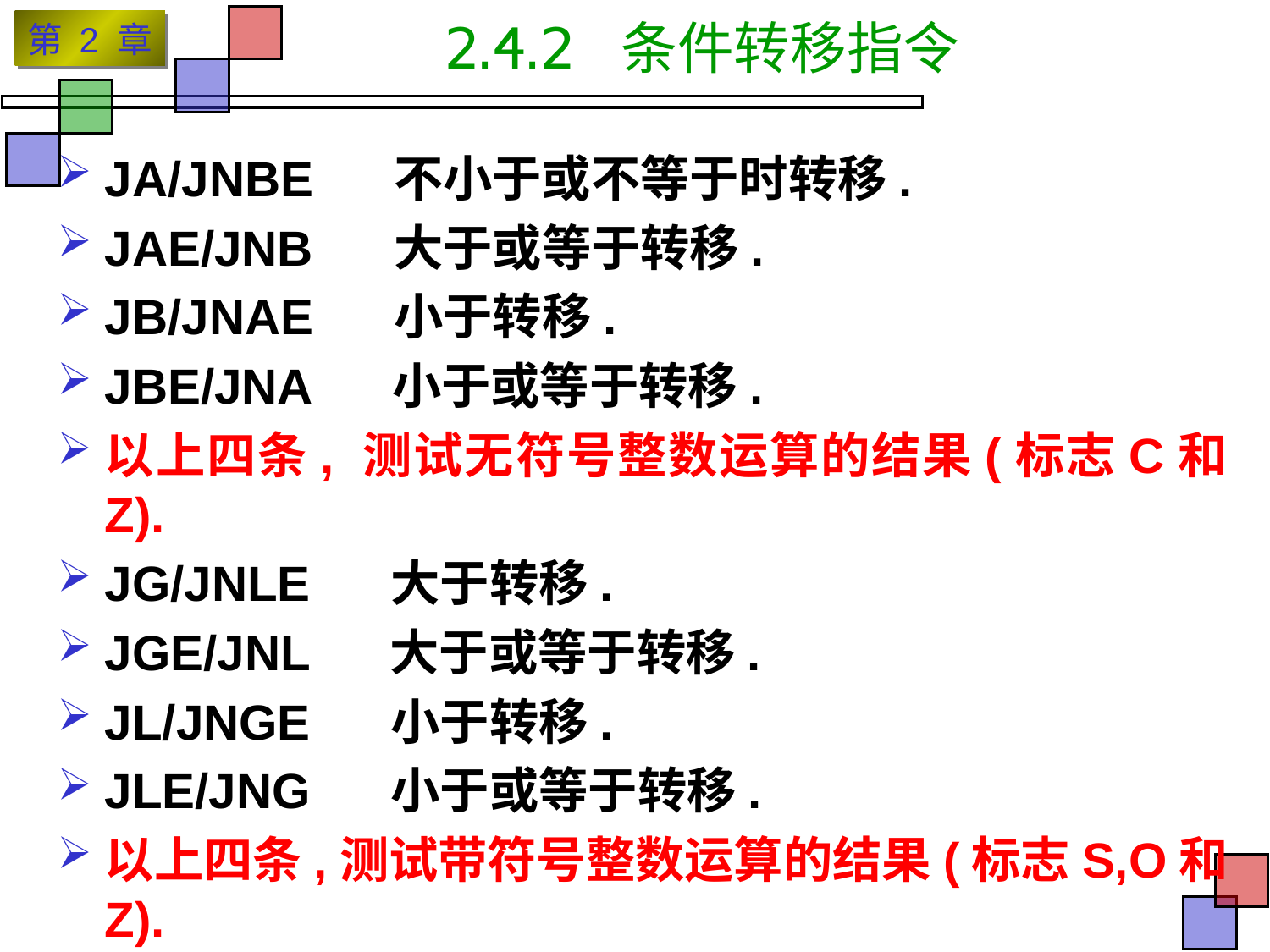

# 2.4.2  条件转移指令
JA/JNBE     不小于或不等于时转移.
JAE/JNB     大于或等于转移.
JB/JNAE     小于转移.
JBE/JNA     小于或等于转移.
以上四条, 测试无符号整数运算的结果(标志C和Z).
JG/JNLE     大于转移.
JGE/JNL     大于或等于转移.
JL/JNGE     小于转移.
JLE/JNG     小于或等于转移.
以上四条,测试带符号整数运算的结果(标志S,O和Z).